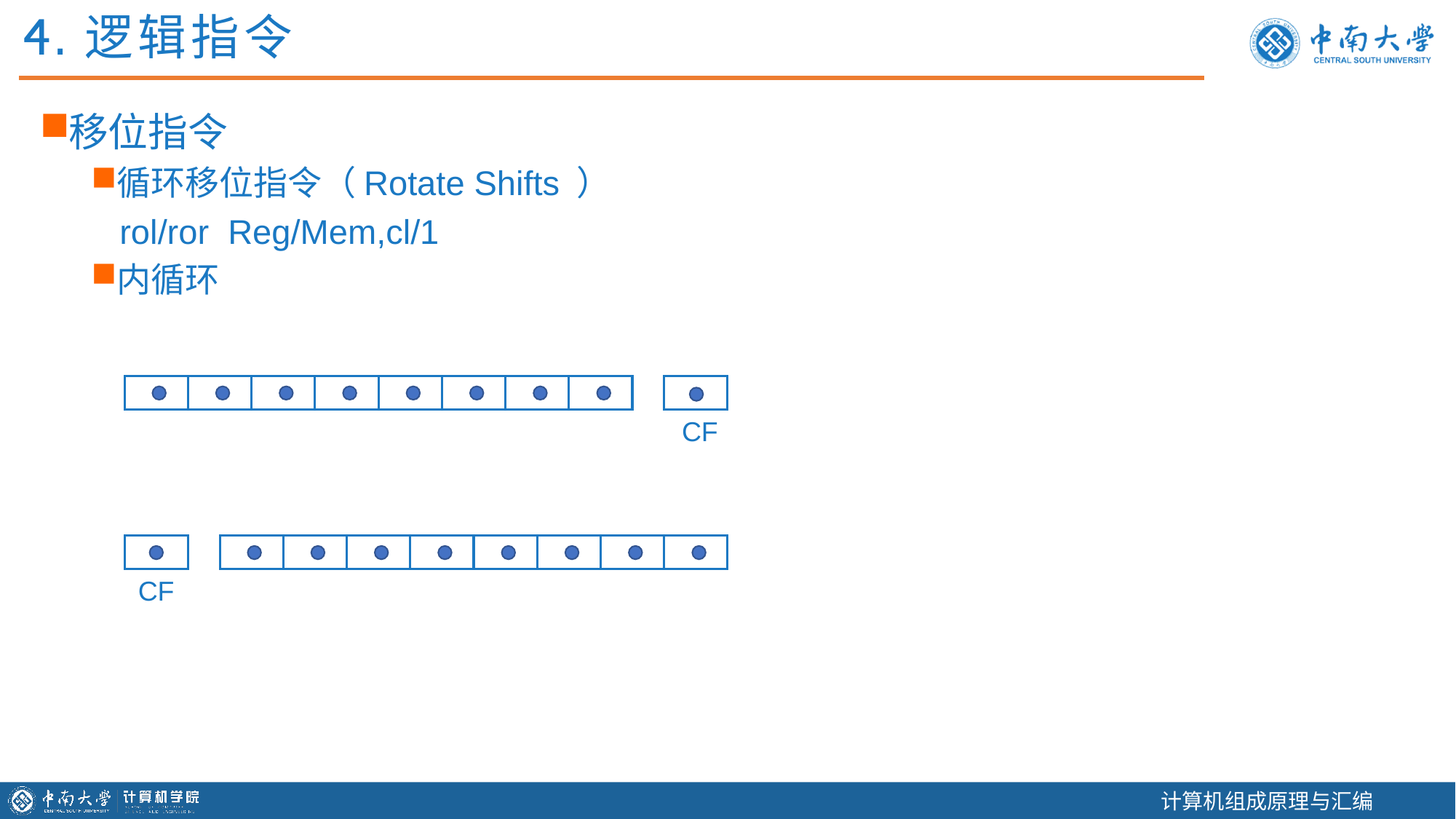

4.逻辑指令
移位指令
循环移位指令（Rotate Shifts ）
   rol/ror  Reg/Mem,cl/1
内循环

CF

CF
47